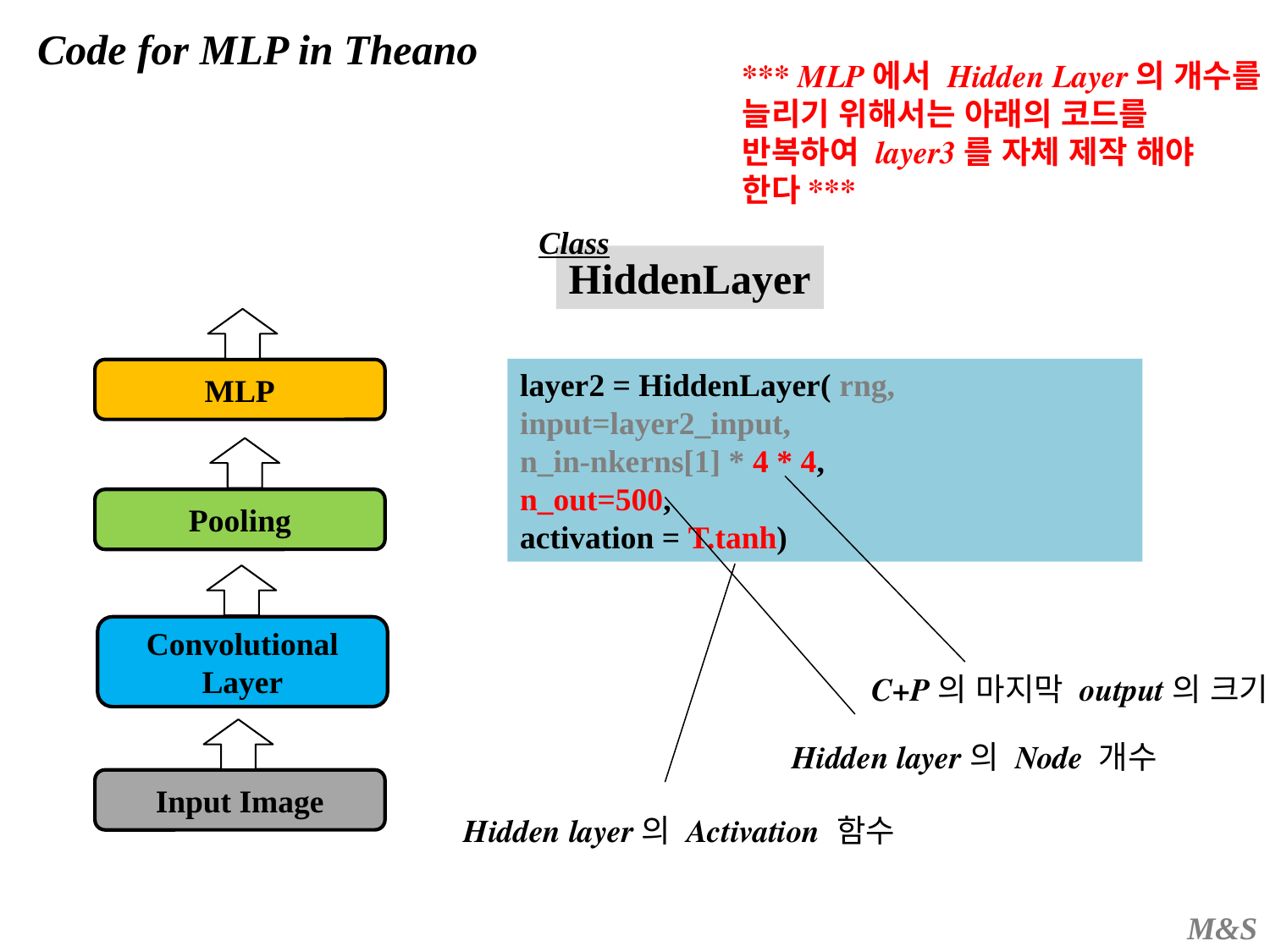

Code for MLP in Theano
*** MLP에서 Hidden Layer의 개수를
늘리기 위해서는 아래의 코드를
반복하여 layer3를 자체 제작 해야
한다***
Class
HiddenLayer

layer2 = HiddenLayer( rng, input=layer2_input,
n_in-nkerns[1] * 4 * 4,
n_out=500,
activation = T.tanh)
MLP

Pooling

Convolutional Layer
C+P의 마지막 output의 크기

Hidden layer의 Node 개수
Input Image
Hidden layer의 Activation 함수